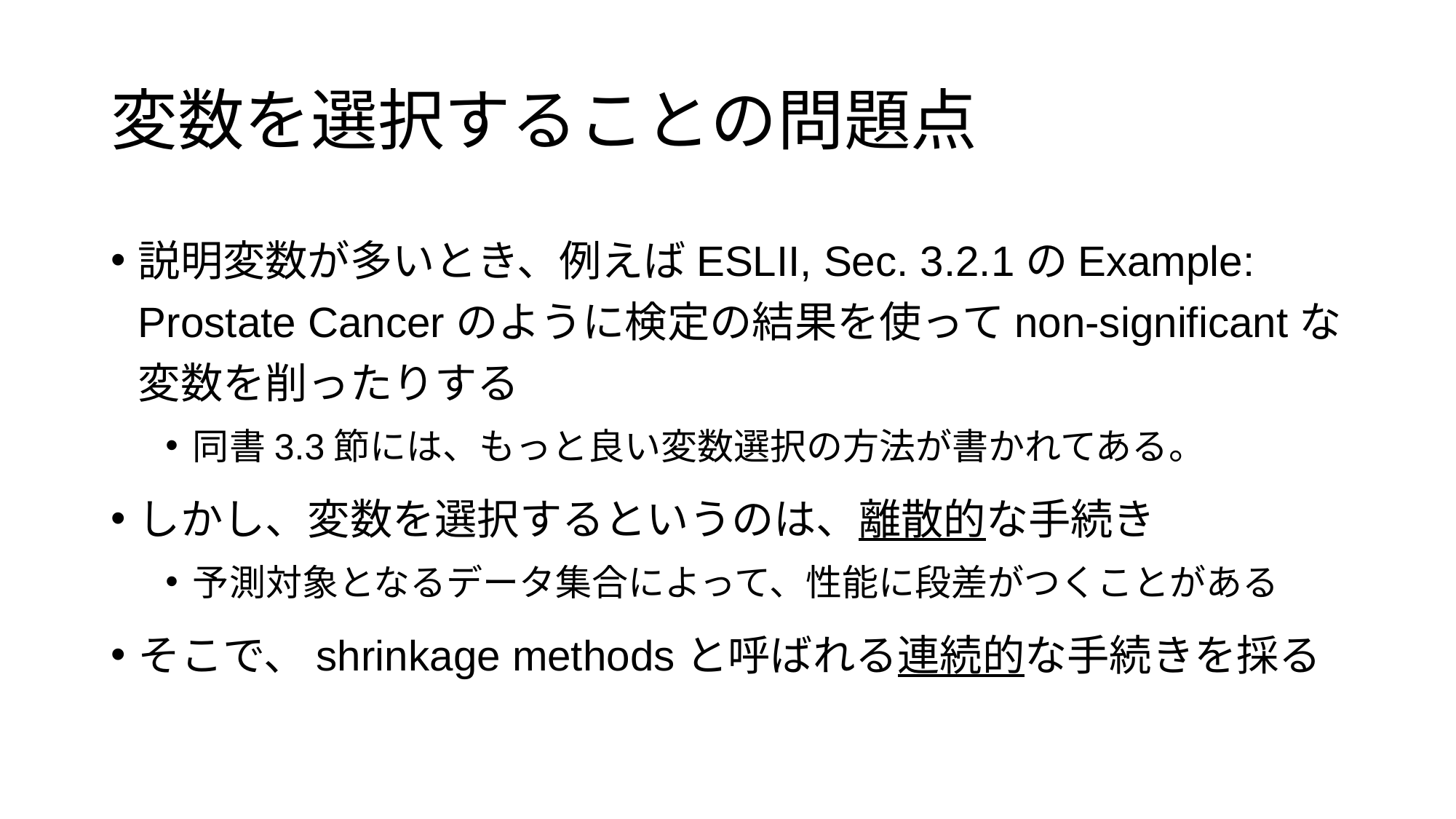

# 変数を選択することの問題点
説明変数が多いとき、例えばESLII, Sec. 3.2.1のExample: Prostate Cancerのように検定の結果を使ってnon-significantな変数を削ったりする
同書3.3節には、もっと良い変数選択の方法が書かれてある。
しかし、変数を選択するというのは、離散的な手続き
予測対象となるデータ集合によって、性能に段差がつくことがある
そこで、shrinkage methodsと呼ばれる連続的な手続きを採る